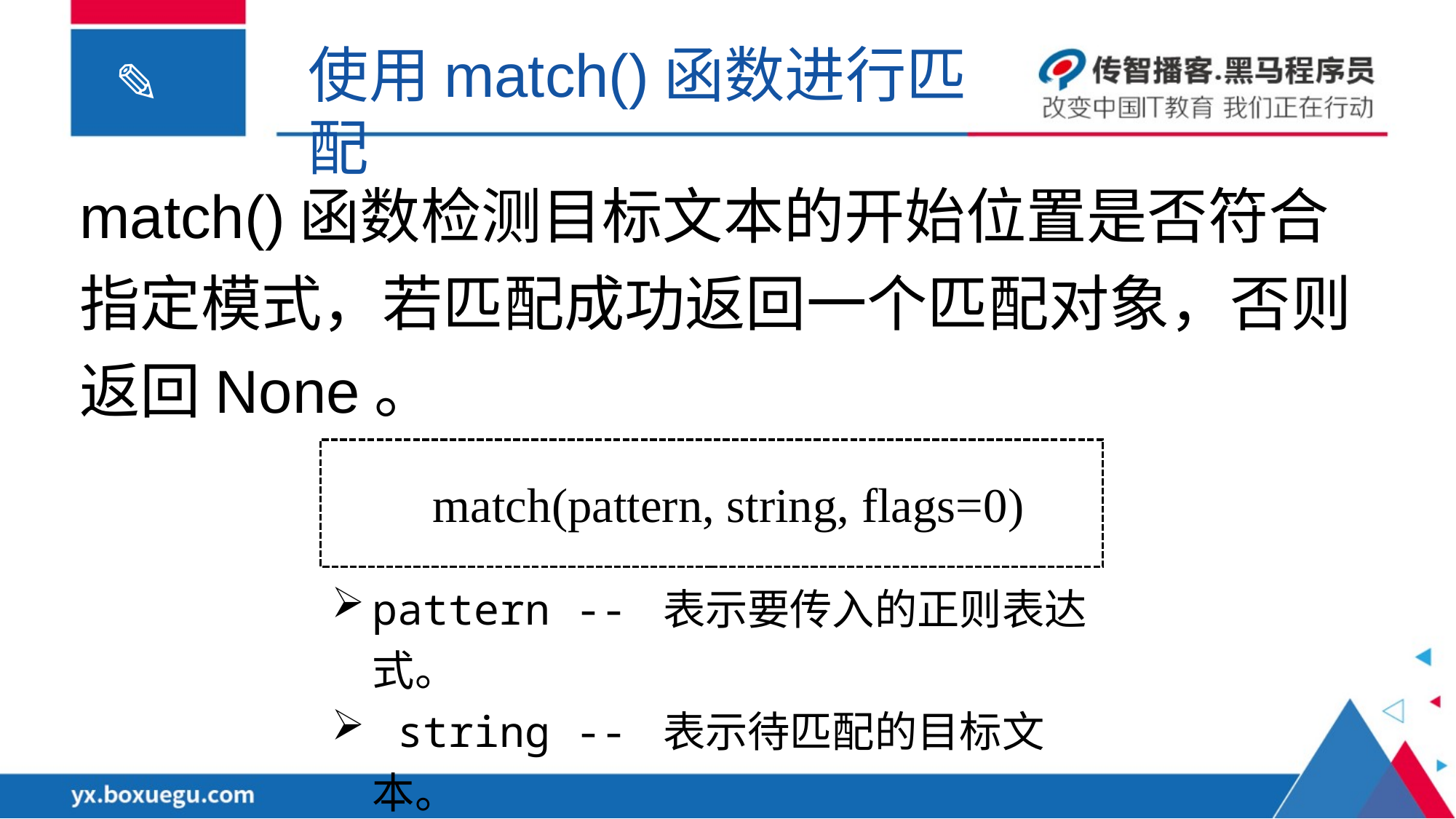

使用match()函数进行匹配
match()函数检测目标文本的开始位置是否符合指定模式，若匹配成功返回一个匹配对象，否则返回None。

match(pattern, string, flags=0)
pattern -- 表示要传入的正则表达式。
 string -- 表示待匹配的目标文本。
  flags -- 表示使用的匹配模式。